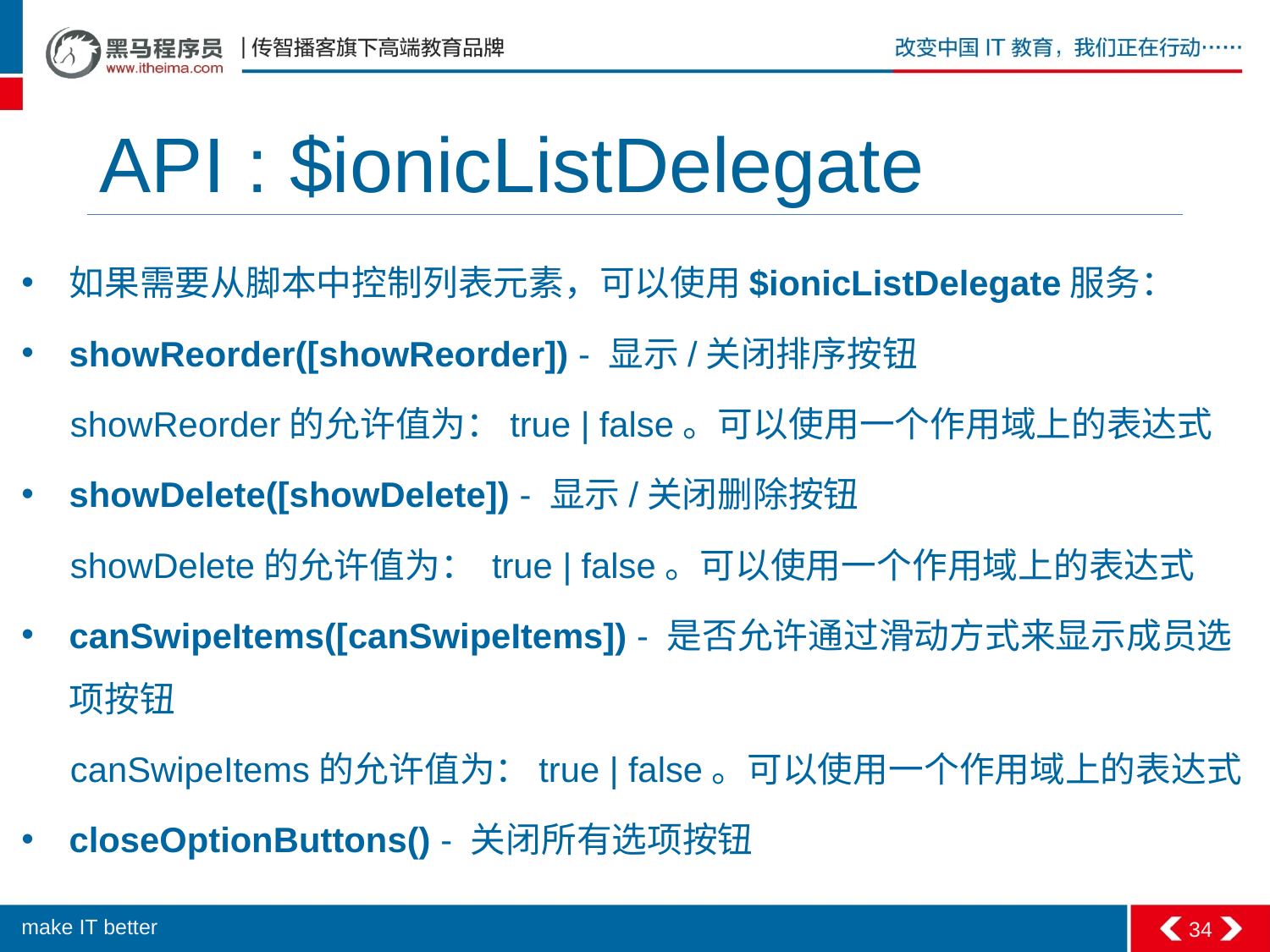

# API : $ionicListDelegate
如果需要从脚本中控制列表元素，可以使用$ionicListDelegate服务：
showReorder([showReorder]) - 显示/关闭排序按钮
     showReorder的允许值为：true | false。可以使用一个作用域上的表达式
showDelete([showDelete]) - 显示/关闭删除按钮
     showDelete的允许值为： true | false。可以使用一个作用域上的表达式
canSwipeItems([canSwipeItems]) - 是否允许通过滑动方式来显示成员选项按钮
     canSwipeItems的允许值为：true | false。可以使用一个作用域上的表达式
closeOptionButtons() - 关闭所有选项按钮

34

make IT better